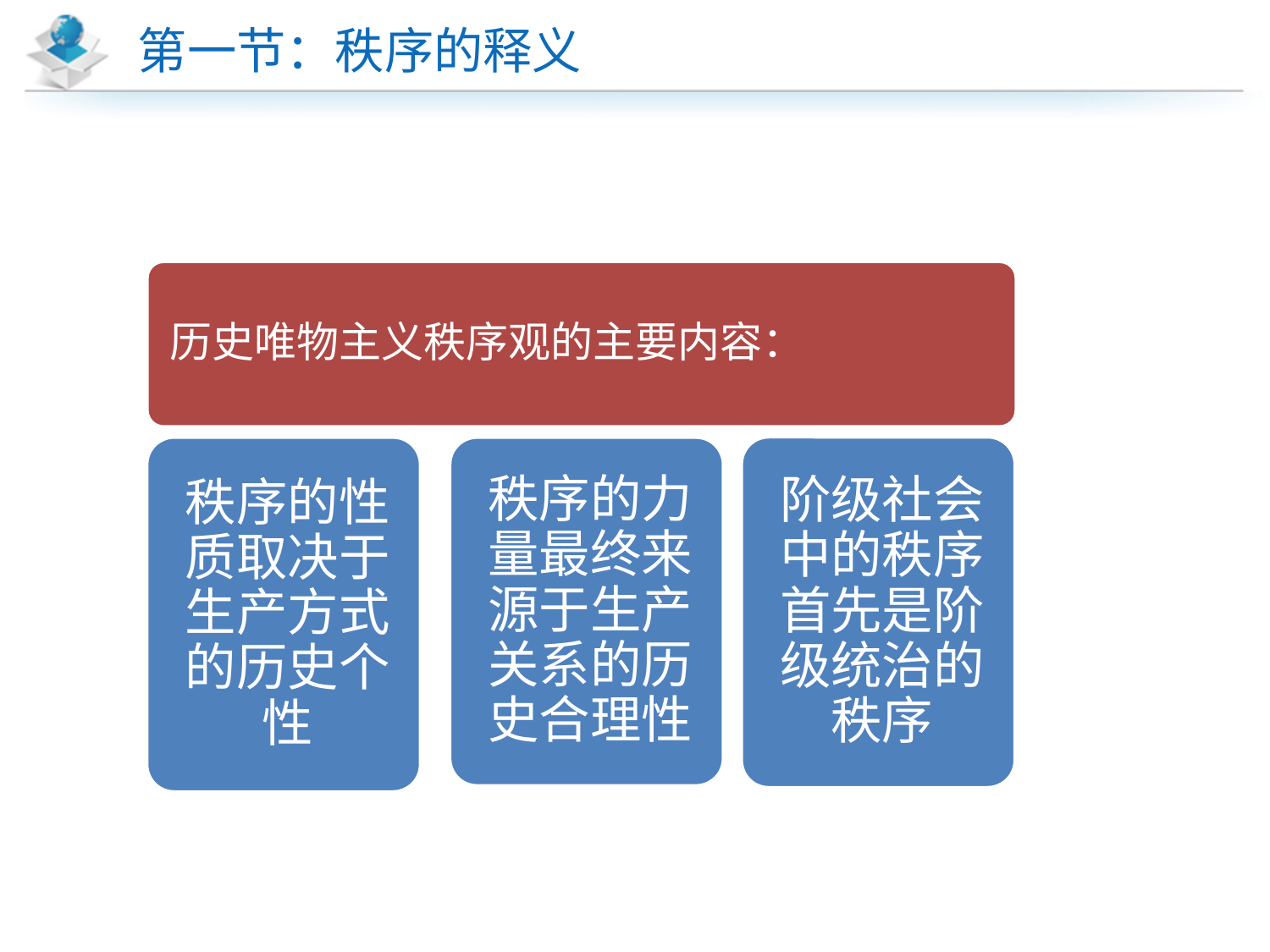

# 第一节：秩序的释义
历史唯物主义秩序观的主要内容：
秩序的性质取决于生产方式的历史个性
秩序的力量最终来源于生产关系的历史合理性
阶级社会中的秩序首先是阶级统治的秩序